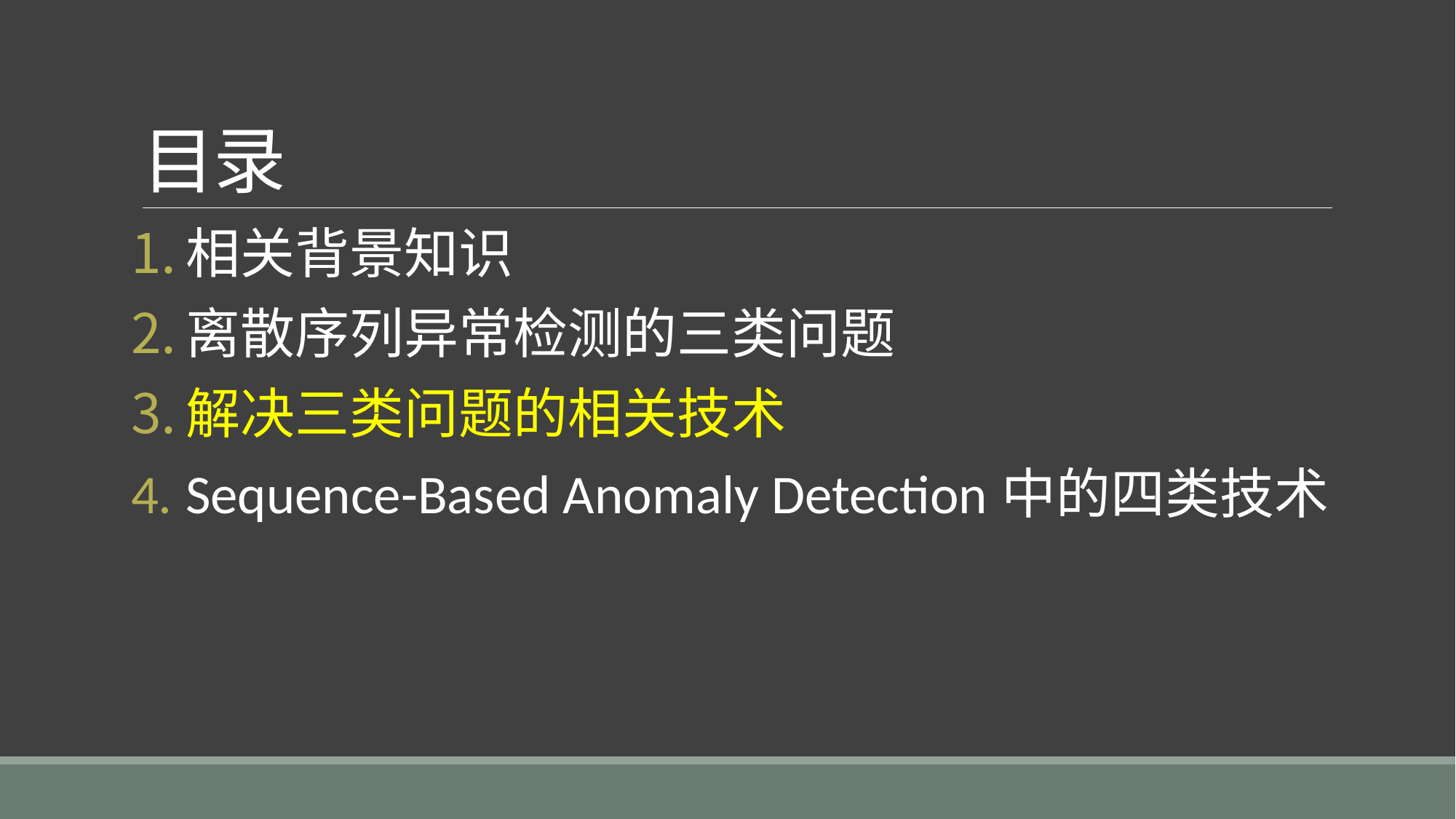

# 目录
相关背景知识
离散序列异常检测的三类问题
解决三类问题的相关技术
Sequence-Based Anomaly Detection中的四类技术